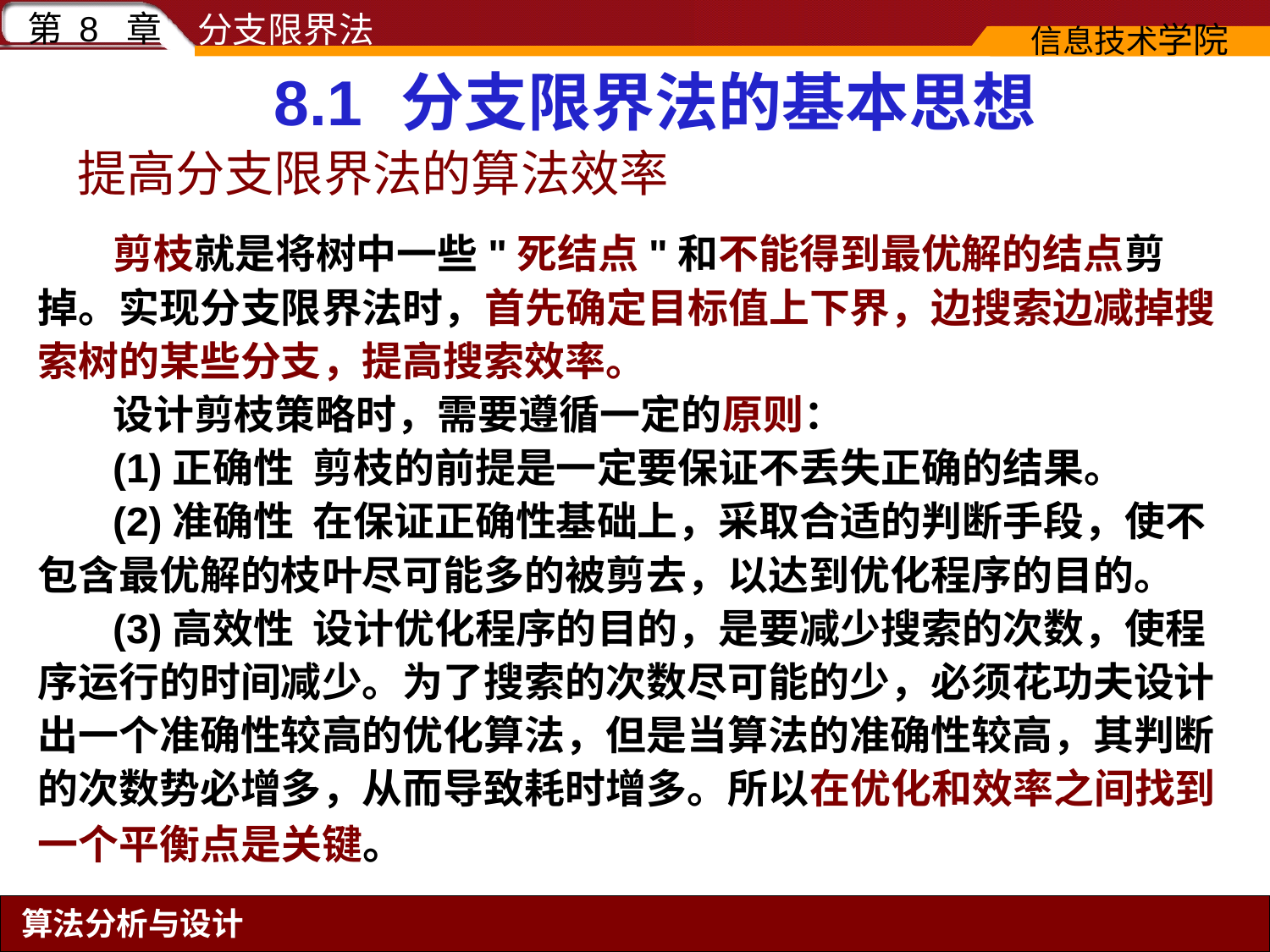

# 8.1	分支限界法的基本思想
提高分支限界法的算法效率
剪枝就是将树中一些"死结点"和不能得到最优解的结点剪掉。实现分支限界法时，首先确定目标值上下界，边搜索边减掉搜索树的某些分支，提高搜索效率。
设计剪枝策略时，需要遵循一定的原则：
(1)正确性  剪枝的前提是一定要保证不丢失正确的结果。
(2)准确性  在保证正确性基础上，采取合适的判断手段，使不包含最优解的枝叶尽可能多的被剪去，以达到优化程序的目的。
(3)高效性  设计优化程序的目的，是要减少搜索的次数，使程序运行的时间减少。为了搜索的次数尽可能的少，必须花功夫设计出一个准确性较高的优化算法，但是当算法的准确性较高，其判断的次数势必增多，从而导致耗时增多。所以在优化和效率之间找到一个平衡点是关键。